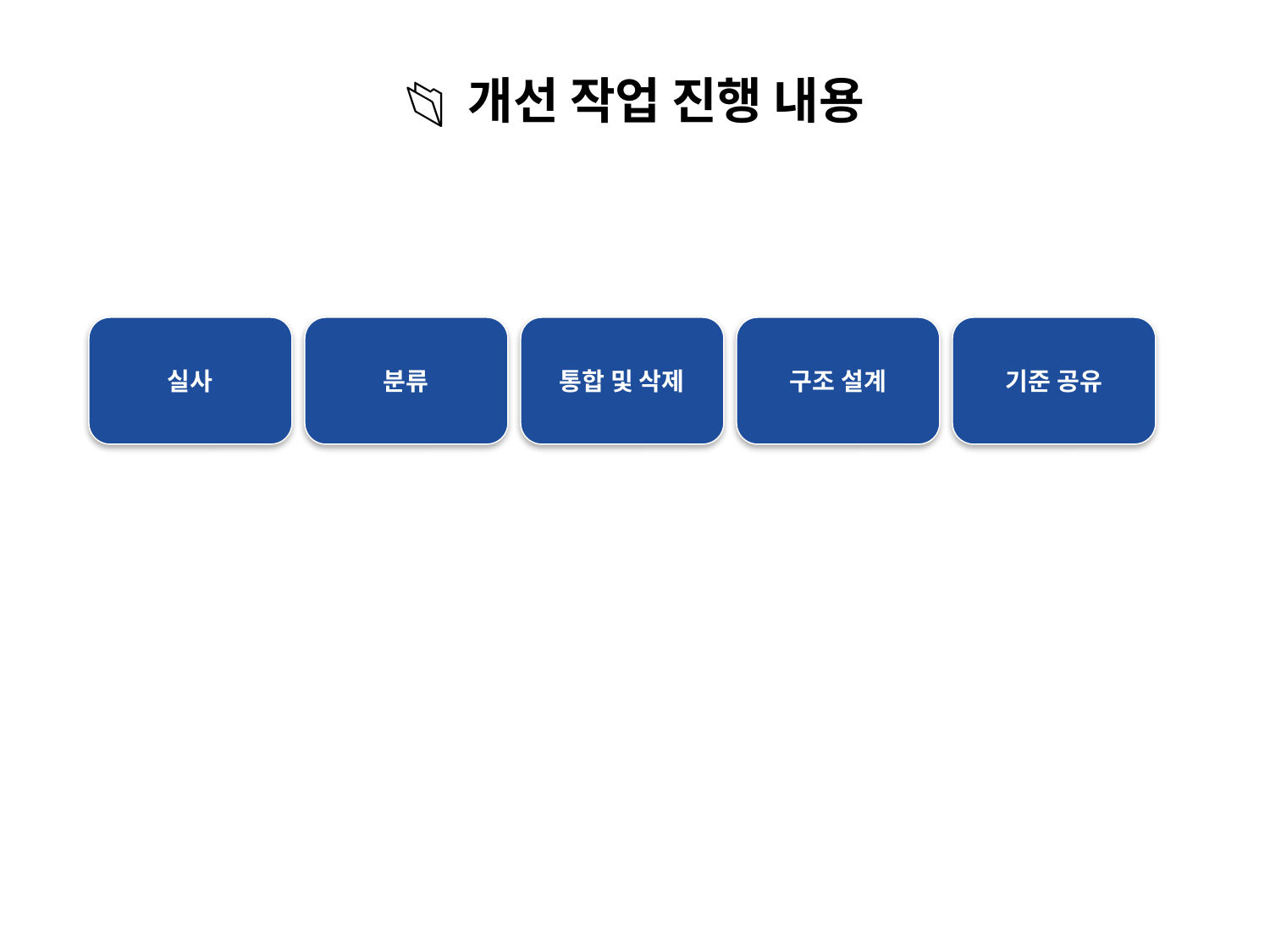

📂 개선 작업 진행 내용
실사
분류
통합 및 삭제
구조 설계
기준 공유